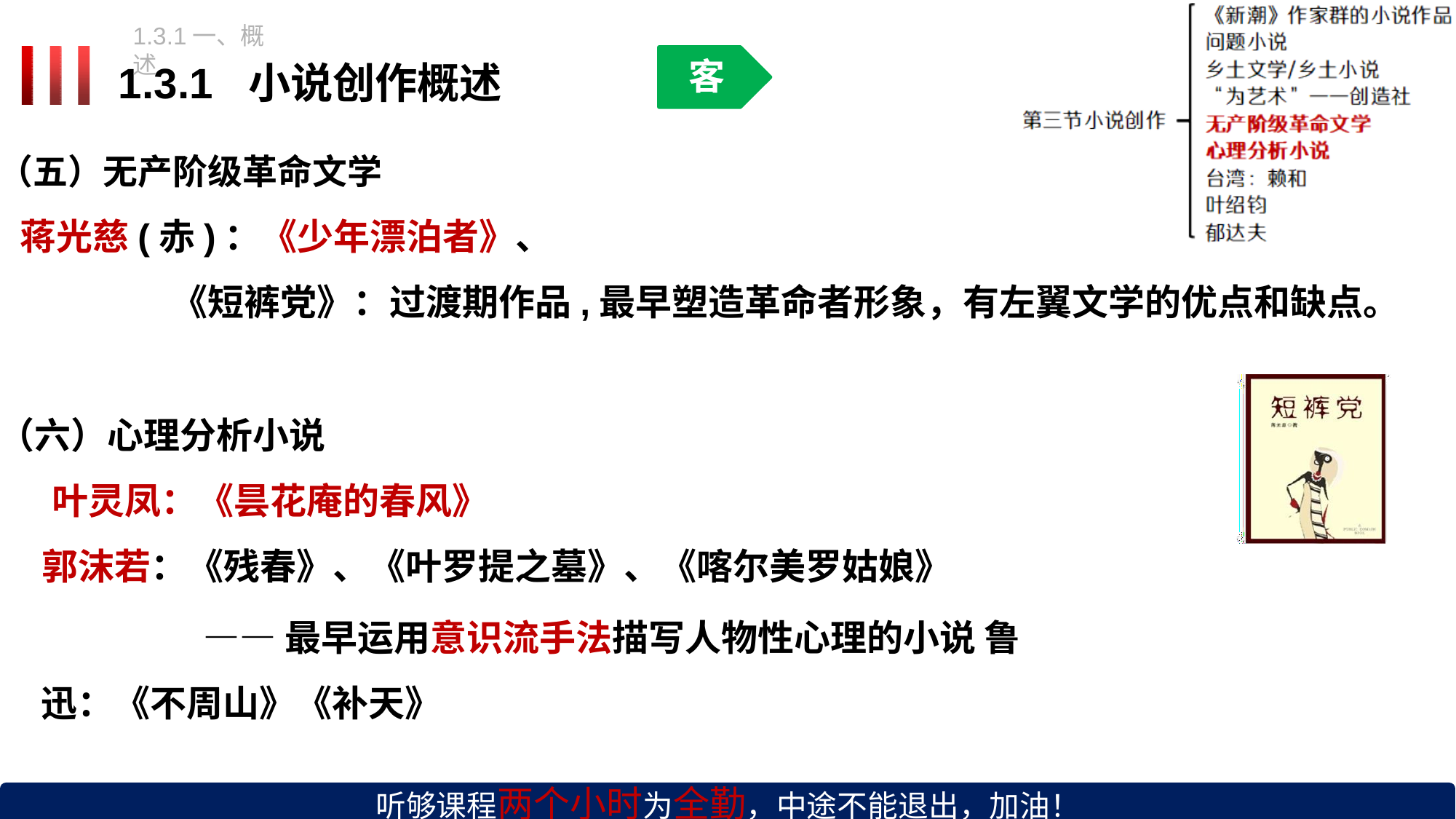

1.3.1一、概述

客
# 1.3.1	小说创作概述
（五）无产阶级革命文学
蒋光慈(赤)：《少年漂泊者》、
《短裤党》：过渡期作品,最早塑造革命者形象，有左翼文学的优点和缺点。

（六）心理分析小说
叶灵凤：《昙花庵的春风》
郭沫若：《残春》、《叶罗提之墓》、《喀尔美罗姑娘》
——最早运用意识流手法描写人物性心理的小说 鲁迅：《不周山》《补天》

听够课程两个小时为全勤，中途不能退出，加油！